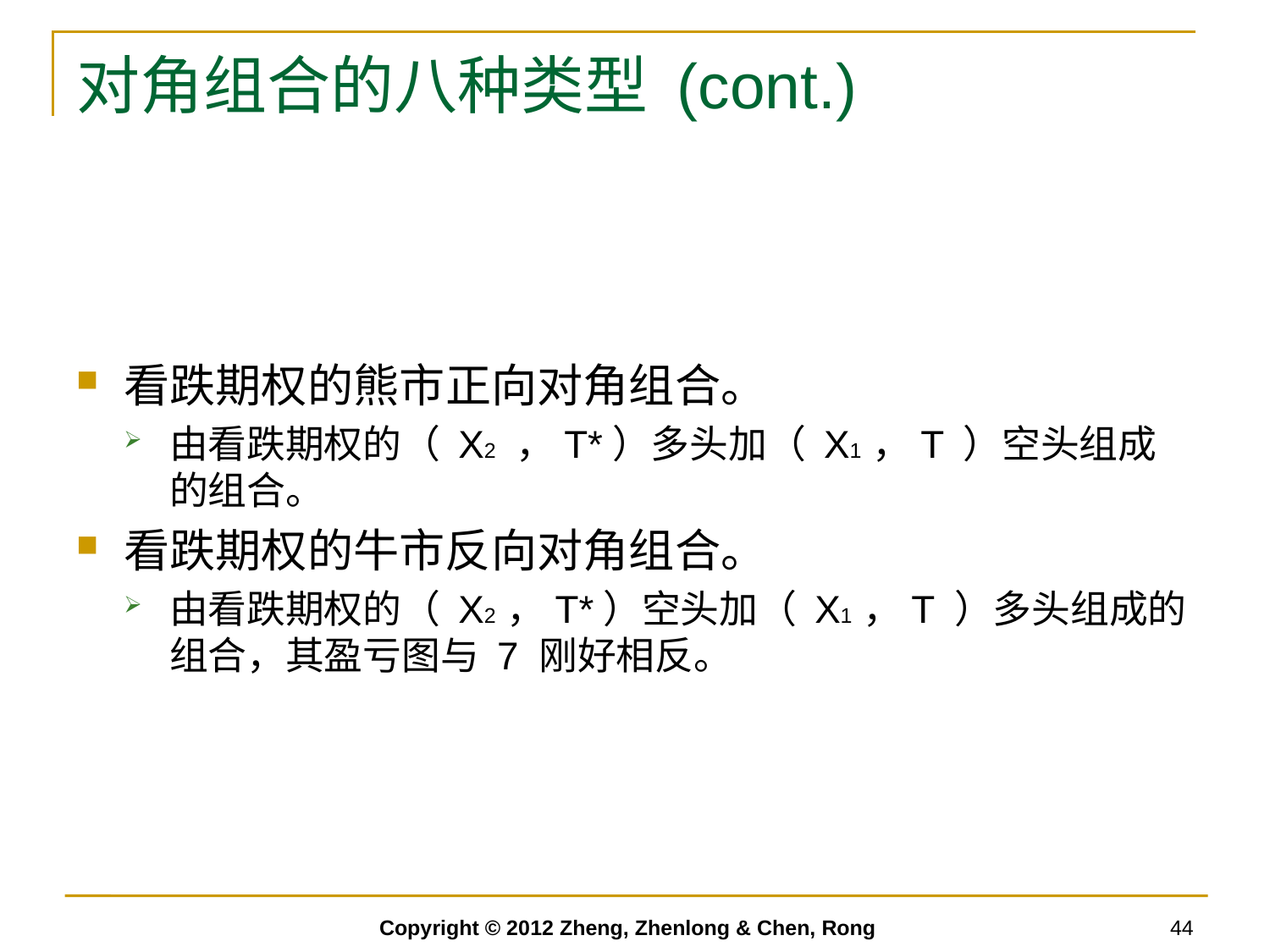

# 对角组合的八种类型 (cont.)

看跌期权的熊市正向对角组合。
由看跌期权的（ X2 ，T*）多头加（ X1 ，T ）空头组成的组合。
看跌期权的牛市反向对角组合。
由看跌期权的（ X2 ，T*）空头加（ X1 ，T ）多头组成的组合，其盈亏图与 7 刚好相反。
Copyright © 2012 Zheng, Zhenlong & Chen, Rong
44